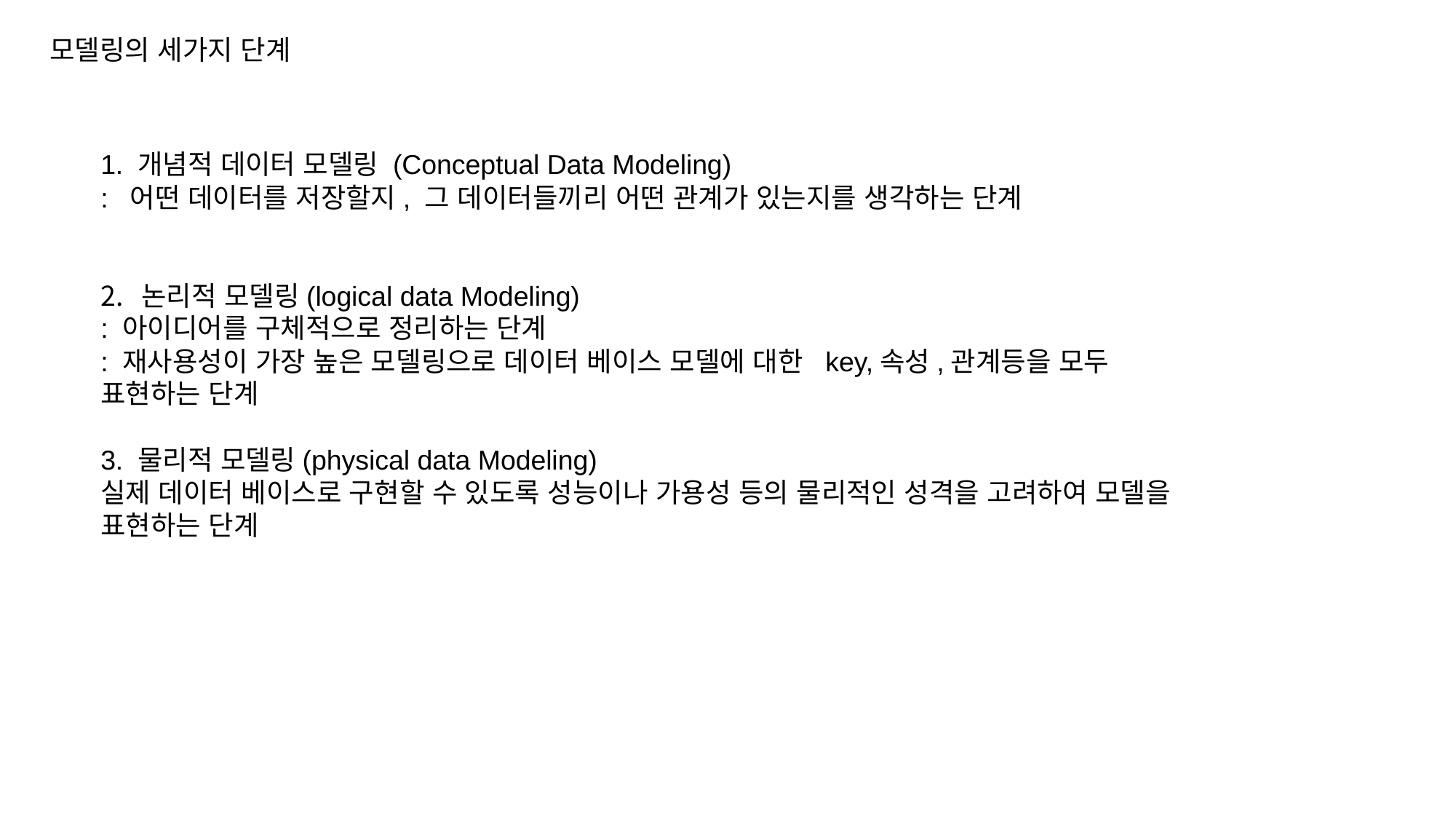

모델링의 세가지 단계
1. 개념적 데이터 모델링 (Conceptual Data Modeling)
:  어떤 데이터를 저장할지, 그 데이터들끼리 어떤 관계가 있는지를 생각하는 단계

논리적 모델링(logical data Modeling)
: 아이디어를 구체적으로 정리하는 단계
: 재사용성이 가장 높은 모델링으로 데이터 베이스 모델에 대한  key,속성,관계등을 모두 표현하는 단계

3. 물리적 모델링(physical data Modeling)
실제 데이터 베이스로 구현할 수 있도록 성능이나 가용성 등의 물리적인 성격을 고려하여 모델을 표현하는 단계